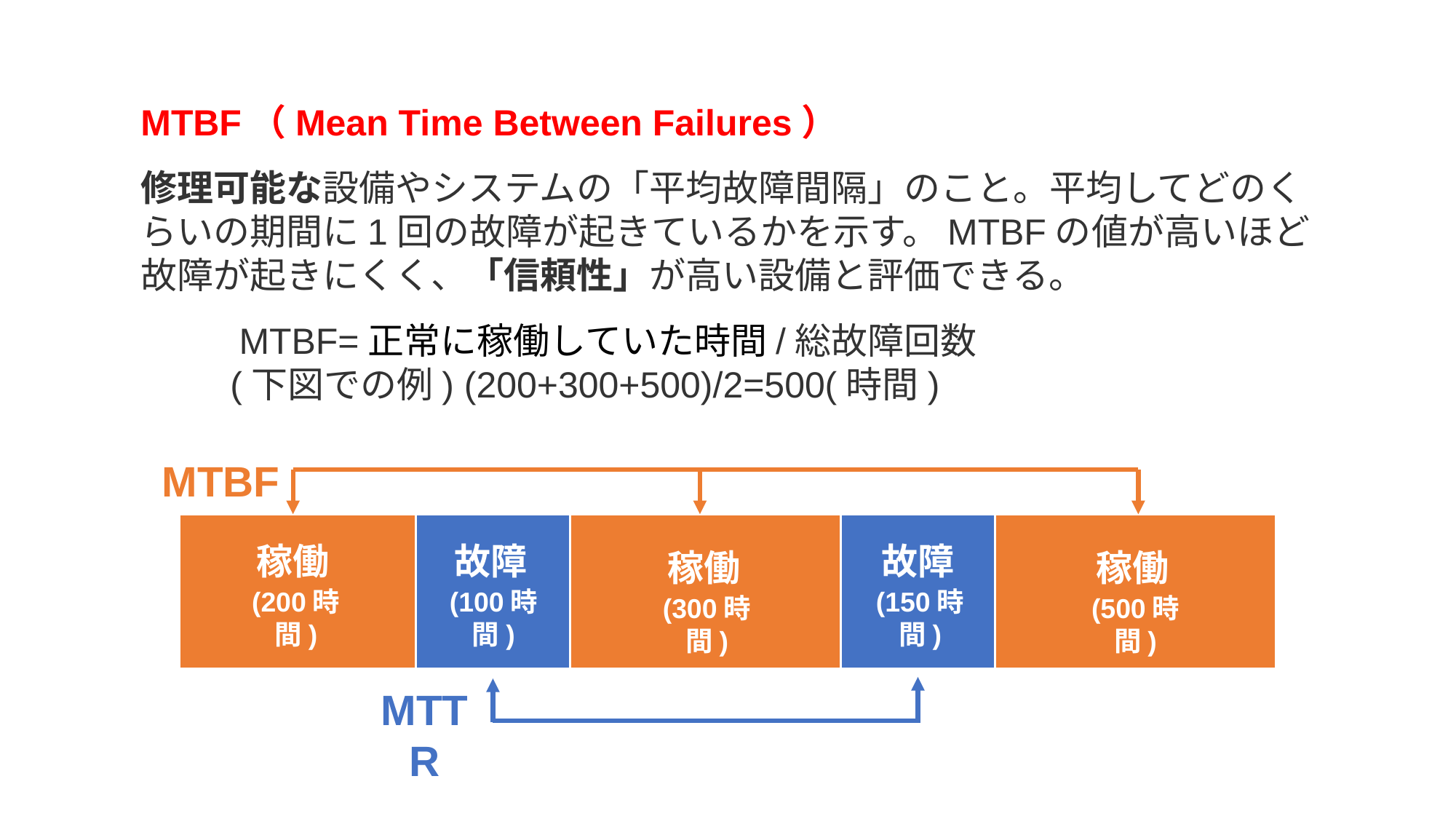

MTBF（Mean Time Between Failures）

修理可能な設備やシステムの「平均故障間隔」のこと。平均してどのくらいの期間に1回の故障が起きているかを示す。MTBFの値が高いほど故障が起きにくく、「信頼性」が高い設備と評価できる。

　　　MTBF=正常に稼働していた時間/総故障回数
　　 (下図での例) (200+300+500)/2=500(時間)
MTBF

稼働
故障
故障
稼働
稼働
(200時間)
(100時間)
(150時間)
(300時間)
(500時間)
MTTR